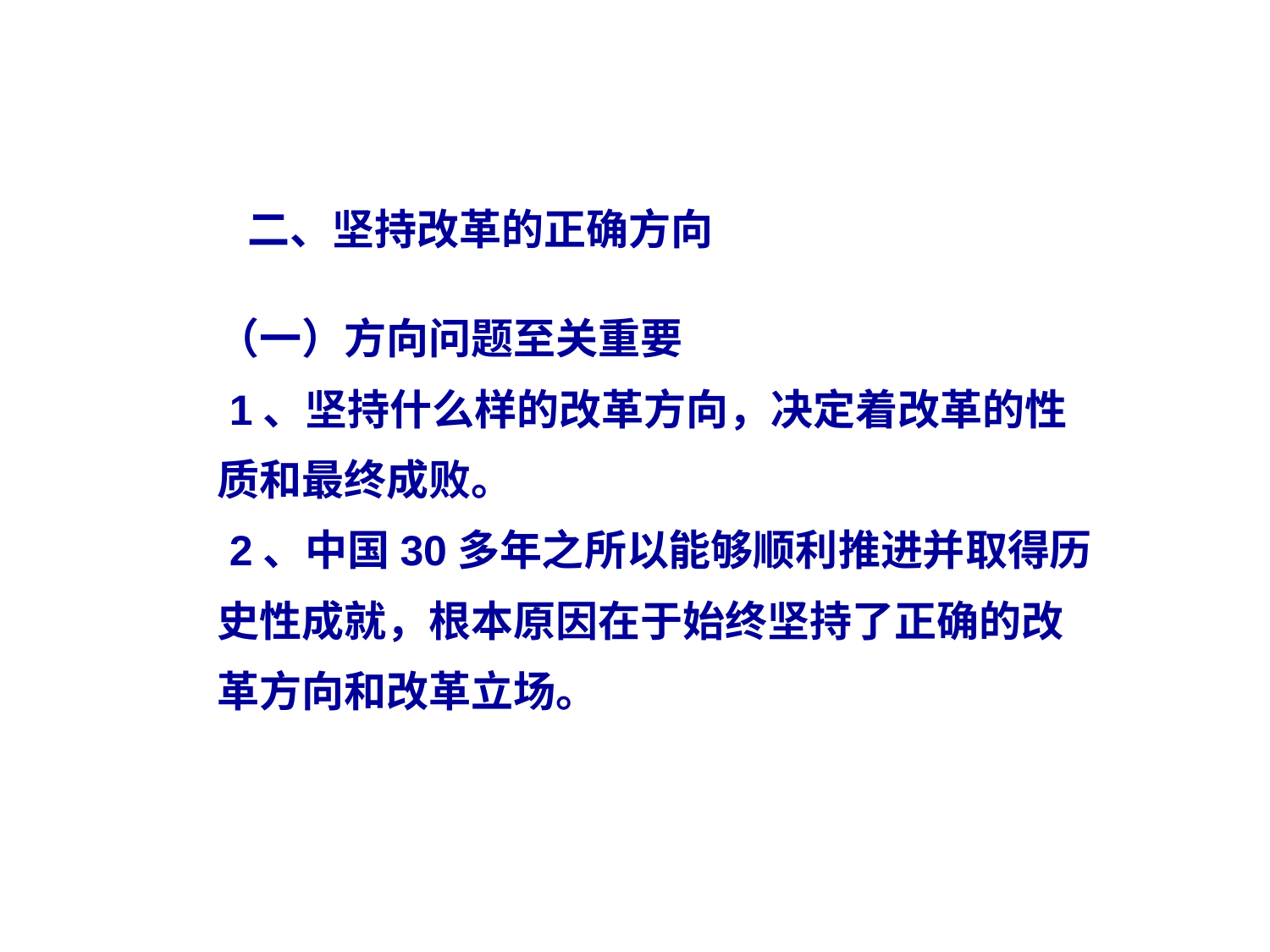

二、坚持改革的正确方向
（一）方向问题至关重要
 1、坚持什么样的改革方向，决定着改革的性质和最终成败。
 2、中国30多年之所以能够顺利推进并取得历史性成就，根本原因在于始终坚持了正确的改革方向和改革立场。